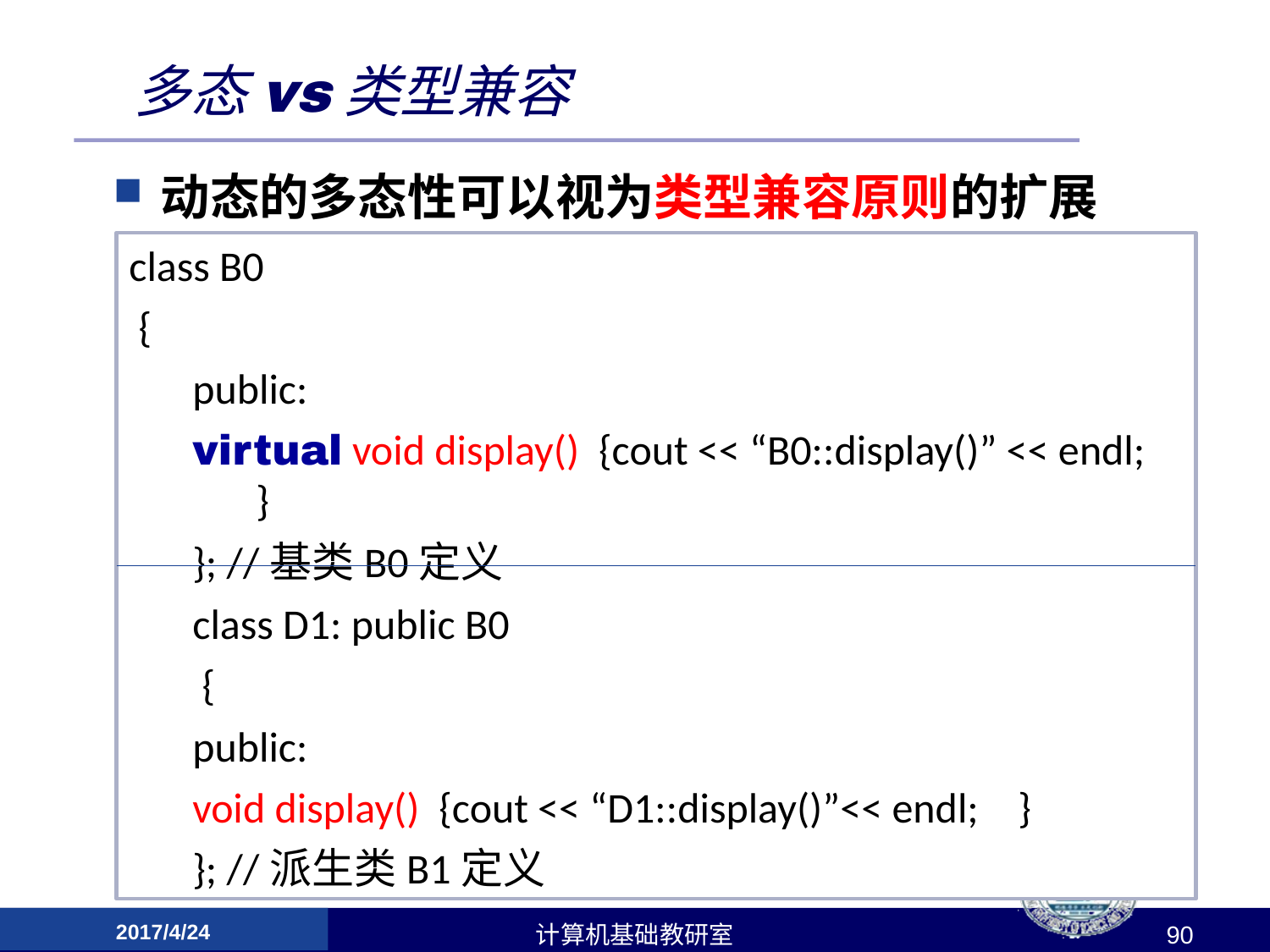

# 多态vs类型兼容
动态的多态性可以视为类型兼容原则的扩展
class B0
 {
public:
virtual void display()  {cout << “B0::display()” << endl;	}
}; //基类B0定义
class D1: public B0
 {
public:
void display()  {cout << “D1::display()”<< endl;	}
}; //派生类B1定义
2017/4/24
计算机基础教研室
90